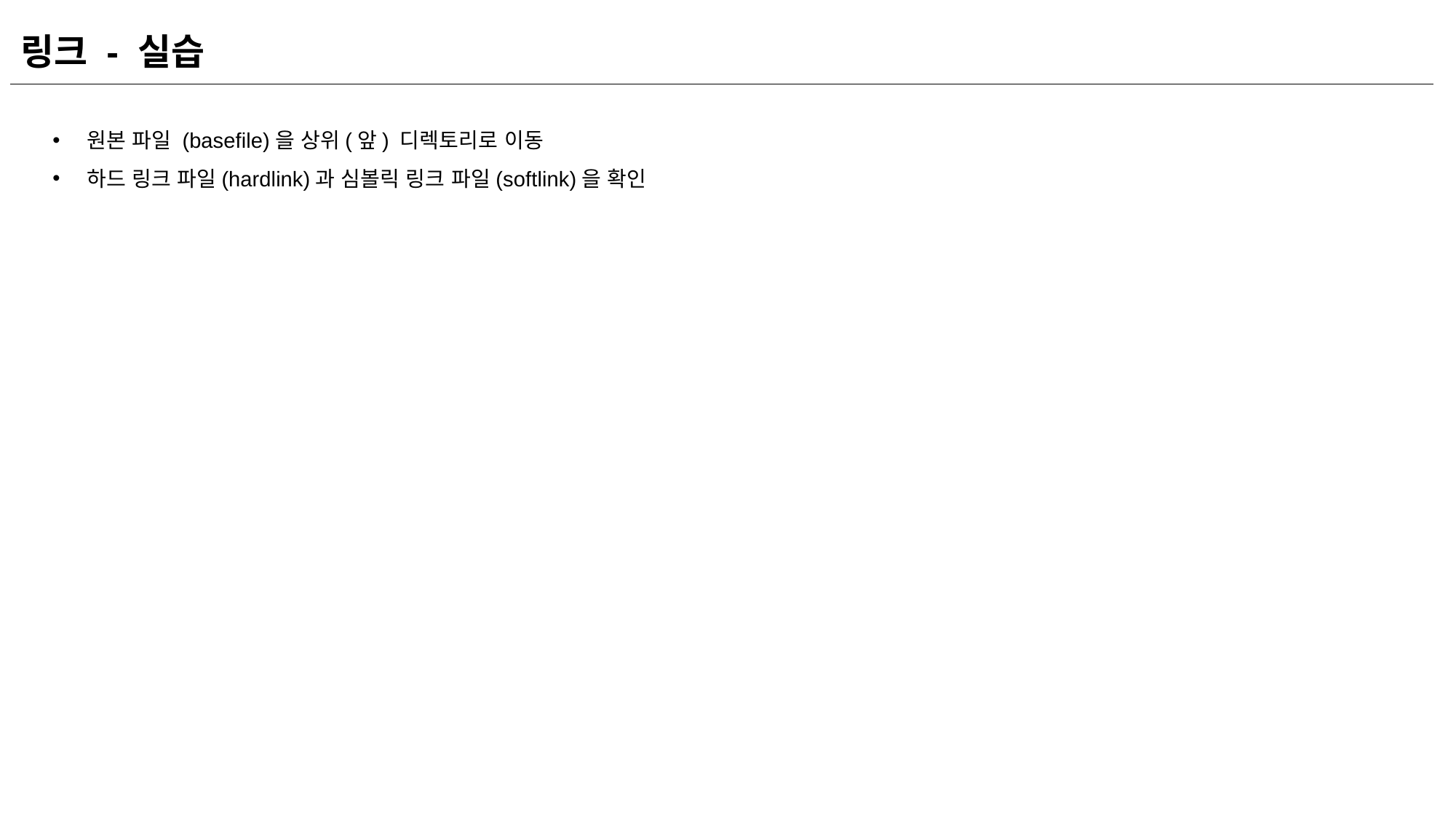

링크 - 실습
원본 파일 (basefile)을 상위(앞) 디렉토리로 이동
하드 링크 파일(hardlink)과 심볼릭 링크 파일(softlink)을 확인